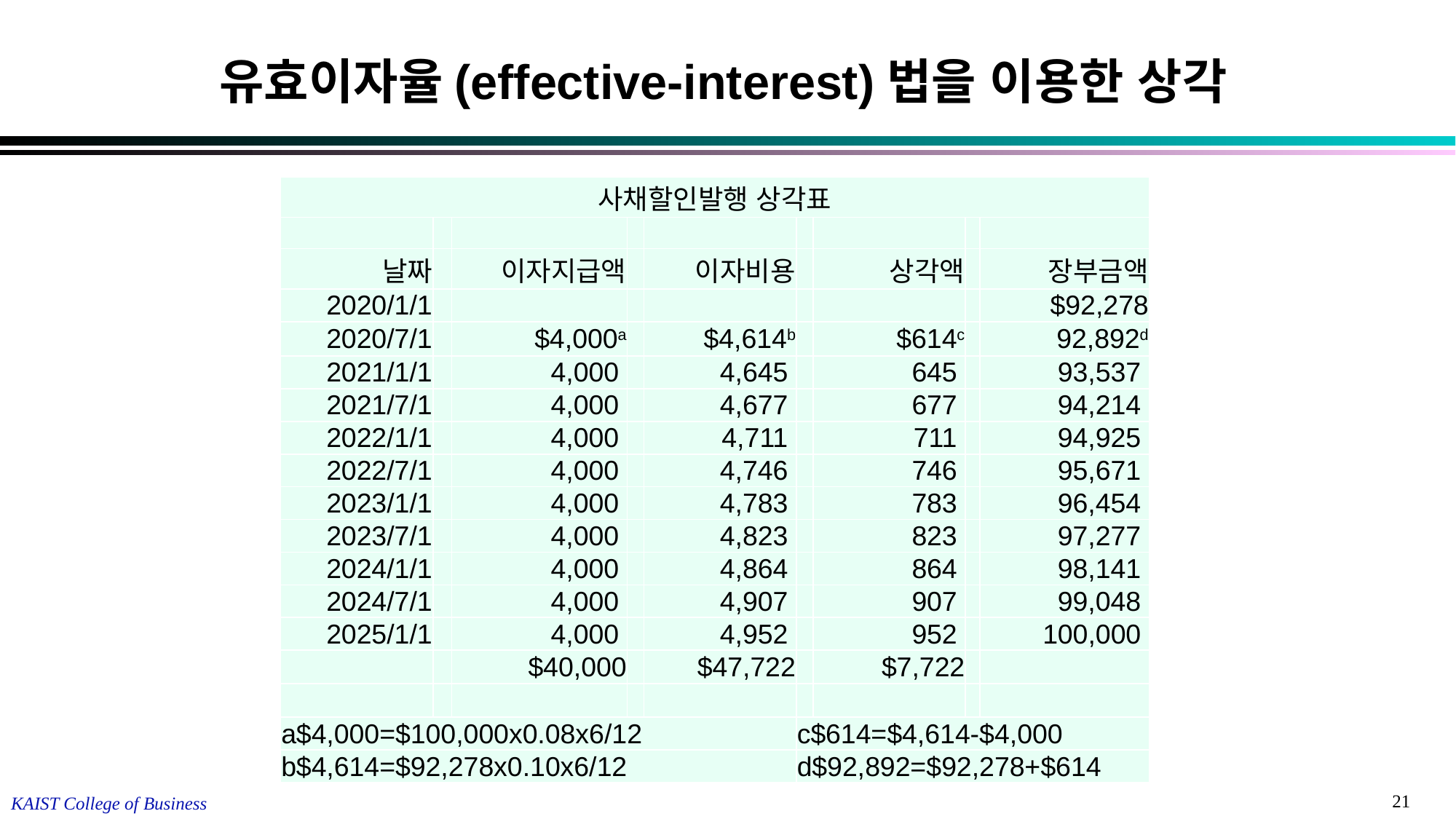

유효이자율(effective-interest)법을 이용한 상각
| 사채할인발행 상각표 |  |  |  |  |  |  |  |  |
| --- | --- | --- | --- | --- | --- | --- | --- | --- |
|  |  |  |  |  |  |  |  |  |
| 날짜 |  | 이자지급액 |  | 이자비용 |  | 상각액 |  | 장부금액 |
| 2020/1/1 |  |  |  |  |  |  |  | $92,278 |
| 2020/7/1 |  | $4,000a |  | $4,614b |  | $614c |  | 92,892d |
| 2021/1/1 |  | 4,000 |  | 4,645 |  | 645 |  | 93,537 |
| 2021/7/1 |  | 4,000 |  | 4,677 |  | 677 |  | 94,214 |
| 2022/1/1 |  | 4,000 |  | 4,711 |  | 711 |  | 94,925 |
| 2022/7/1 |  | 4,000 |  | 4,746 |  | 746 |  | 95,671 |
| 2023/1/1 |  | 4,000 |  | 4,783 |  | 783 |  | 96,454 |
| 2023/7/1 |  | 4,000 |  | 4,823 |  | 823 |  | 97,277 |
| 2024/1/1 |  | 4,000 |  | 4,864 |  | 864 |  | 98,141 |
| 2024/7/1 |  | 4,000 |  | 4,907 |  | 907 |  | 99,048 |
| 2025/1/1 |  | 4,000 |  | 4,952 |  | 952 |  | 100,000 |
|  |  | $40,000 |  | $47,722 |  | $7,722 |  |  |
|  |  |  |  |  |  |  |  |  |
| a$4,000=$100,000x0.08x6/12 |  |  |  |  | c$614=$4,614-$4,000 |  |  |  |
| b$4,614=$92,278x0.10x6/12 |  |  |  |  | d$92,892=$92,278+$614 |  |  |  |